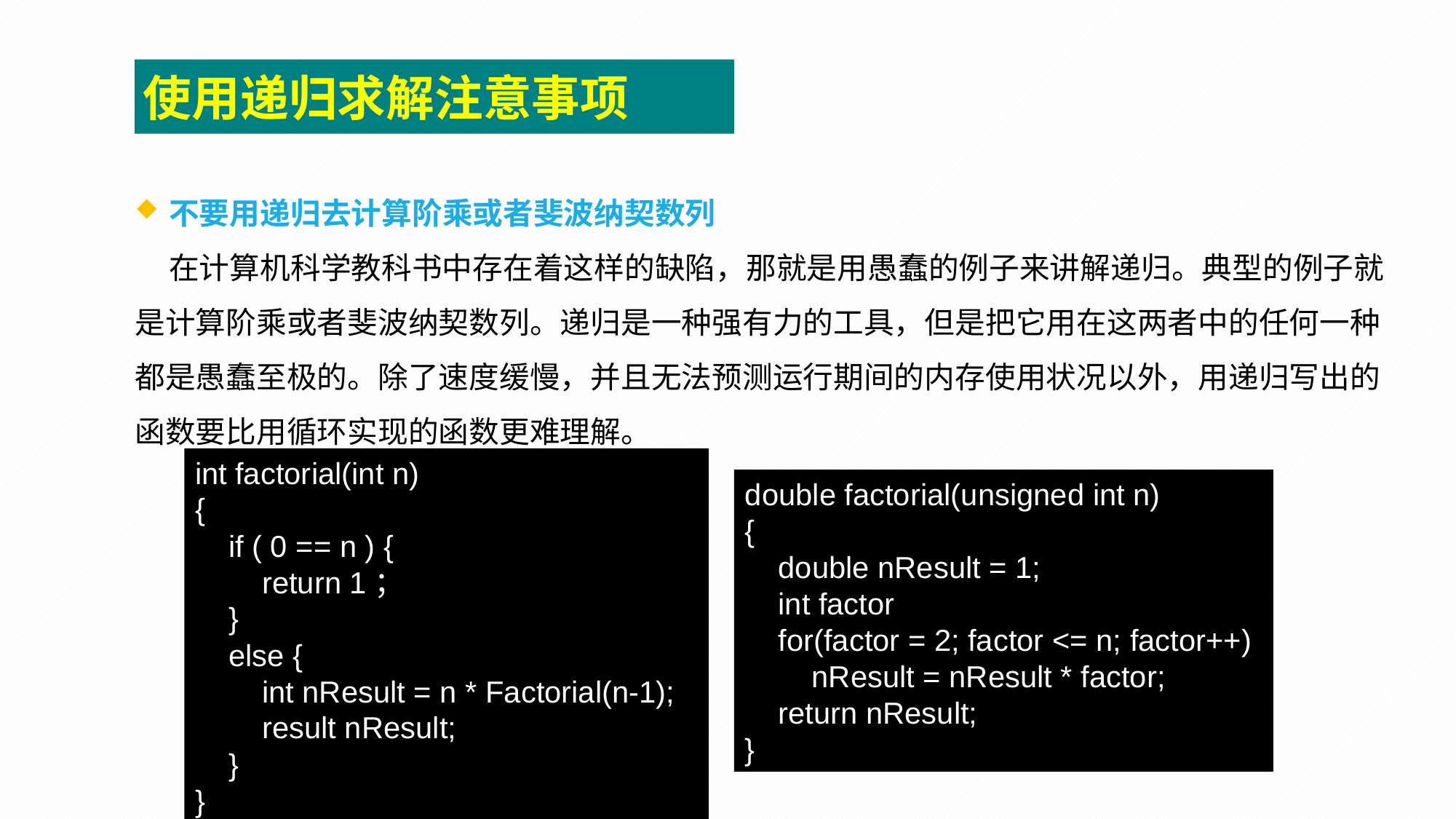

使用递归求解注意事项
不要用递归去计算阶乘或者斐波纳契数列
    在计算机科学教科书中存在着这样的缺陷，那就是用愚蠢的例子来讲解递归。典型的例子就是计算阶乘或者斐波纳契数列。递归是一种强有力的工具，但是把它用在这两者中的任何一种都是愚蠢至极的。除了速度缓慢，并且无法预测运行期间的内存使用状况以外，用递归写出的函数要比用循环实现的函数更难理解。
int factorial(int n)
{
    if ( 0 == n ) {
        return 1；
    }
    else {
        int nResult = n * Factorial(n-1);
        result nResult;
    }
}
double factorial(unsigned int n)
{
    double nResult = 1;
    int factor
    for(factor = 2; factor <= n; factor++)
        nResult = nResult * factor;
    return nResult;
}